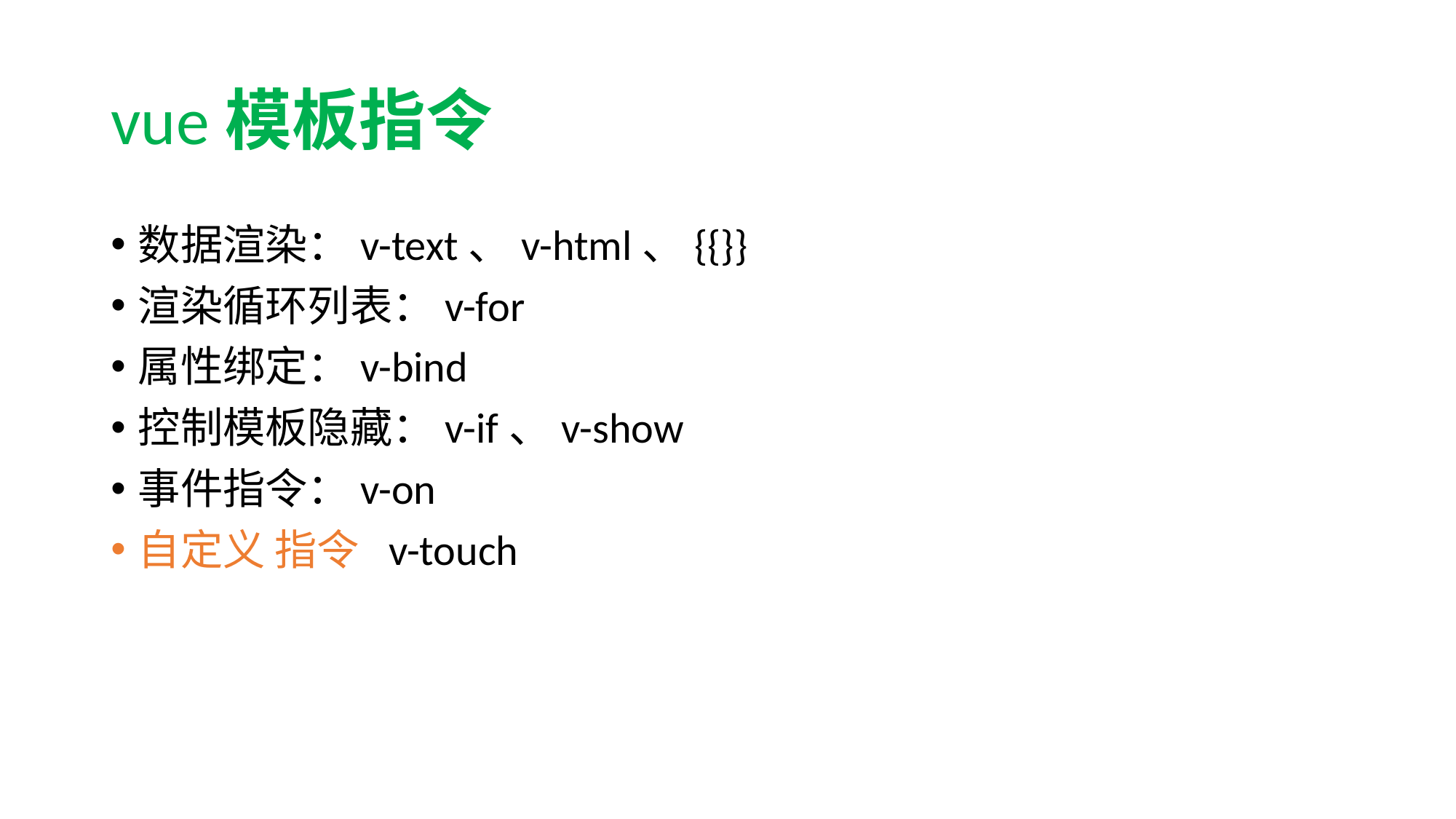

# vue模板指令
数据渲染：v-text、v-html、{{}}
渲染循环列表：v-for
属性绑定：v-bind
控制模板隐藏：v-if、v-show
事件指令：v-on
自定义 指令  v-touch